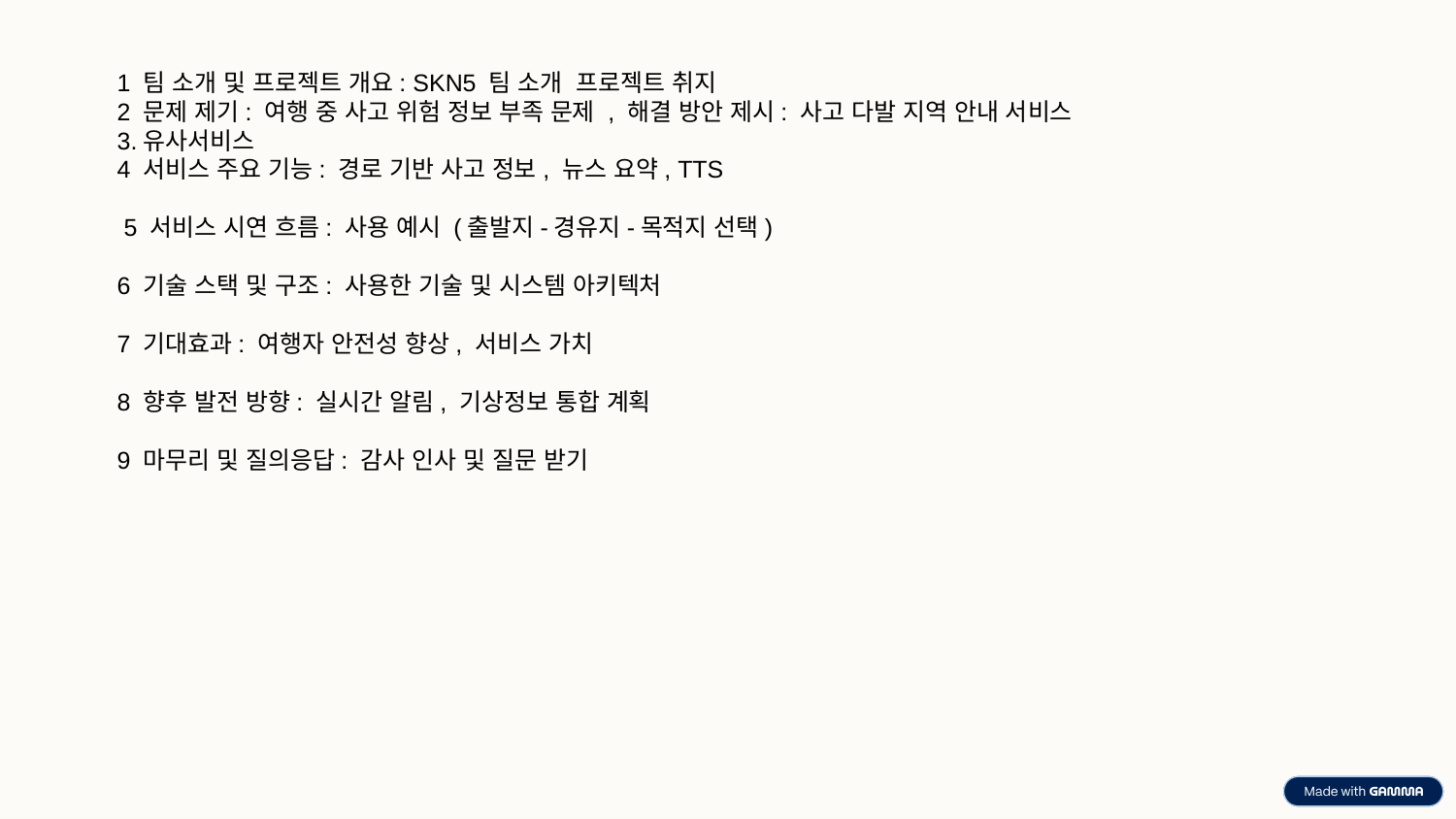

1 팀 소개 및 프로젝트 개요: SKN5 팀 소개  프로젝트 취지
2 문제 제기: 여행 중 사고 위험 정보 부족 문제 , 해결 방안 제시: 사고 다발 지역 안내 서비스
3.유사서비스
4 서비스 주요 기능: 경로 기반 사고 정보, 뉴스 요약, TTS

 5 서비스 시연 흐름: 사용 예시 (출발지-경유지-목적지 선택)

6 기술 스택 및 구조: 사용한 기술 및 시스템 아키텍처

7 기대효과: 여행자 안전성 향상, 서비스 가치

8 향후 발전 방향: 실시간 알림, 기상정보 통합 계획

9 마무리 및 질의응답: 감사 인사 및 질문 받기